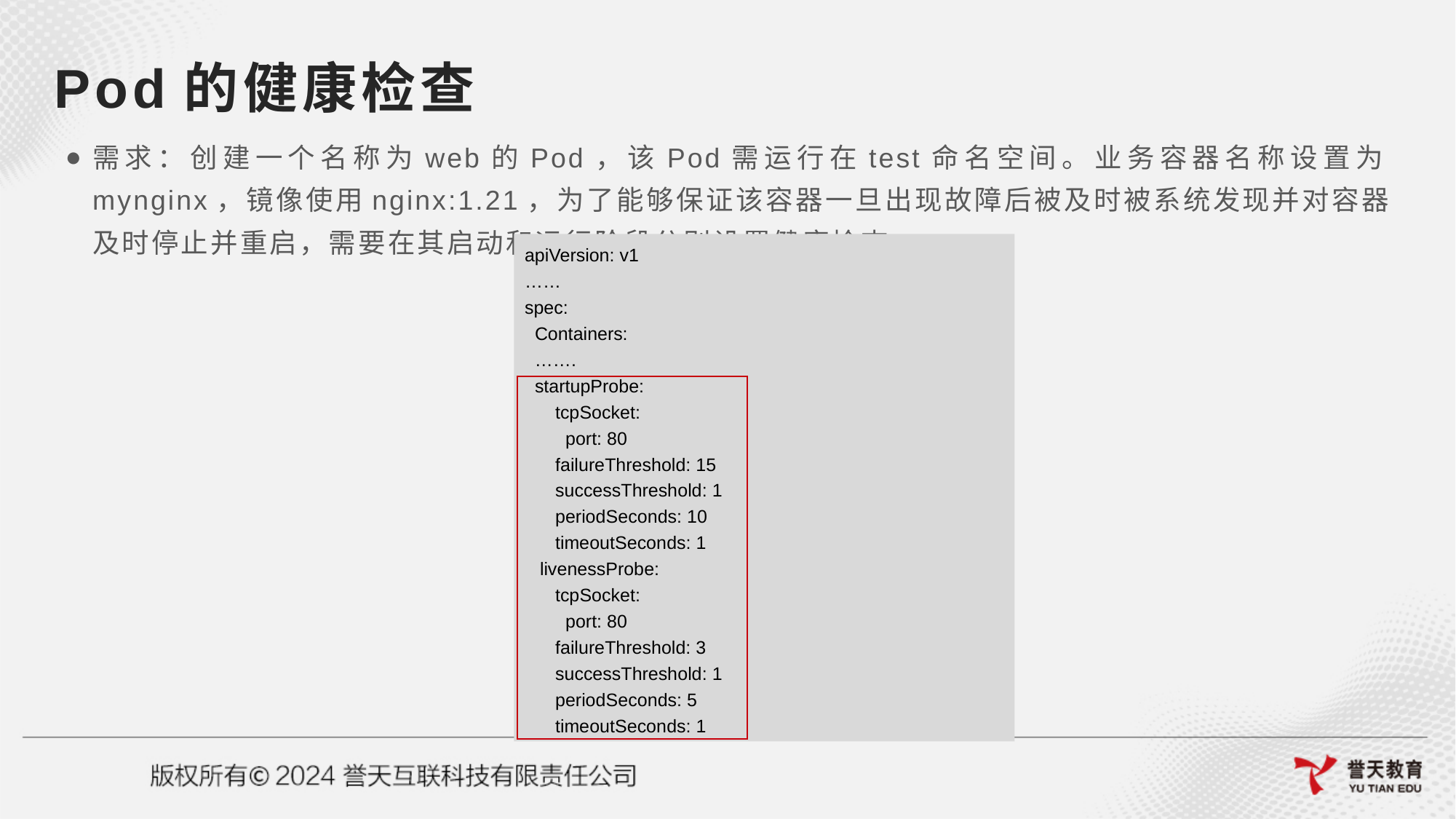

# Pod的健康检查
需求：创建一个名称为web的Pod，该Pod需运行在test命名空间。业务容器名称设置为mynginx，镜像使用nginx:1.21，为了能够保证该容器一旦出现故障后被及时被系统发现并对容器及时停止并重启，需要在其启动和运行阶段分别设置健康检查
apiVersion: v1
……
spec:
  Containers:
  …….
  startupProbe:
      tcpSocket:
        port: 80
      failureThreshold: 15
      successThreshold: 1
      periodSeconds: 10
      timeoutSeconds: 1
   livenessProbe:
      tcpSocket:
        port: 80
      failureThreshold: 3
      successThreshold: 1
      periodSeconds: 5
      timeoutSeconds: 1